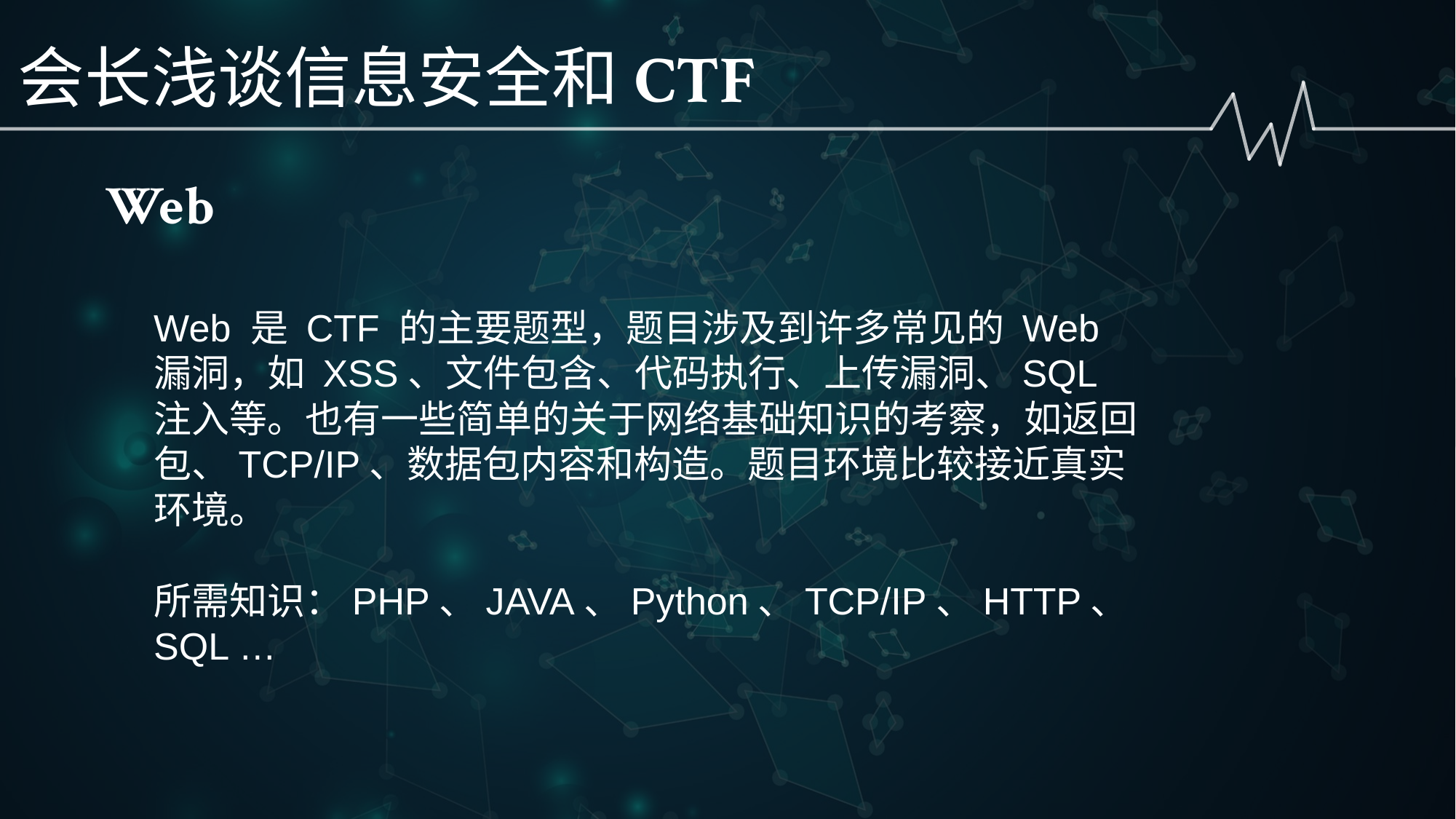

会长浅谈信息安全和CTF
Web
Web 是 CTF 的主要题型，题目涉及到许多常见的 Web 漏洞，如 XSS、文件包含、代码执行、上传漏洞、SQL 注入等。也有一些简单的关于网络基础知识的考察，如返回包、TCP/IP、数据包内容和构造。题目环境比较接近真实环境。

所需知识：PHP、JAVA、Python、TCP/IP、HTTP、SQL …